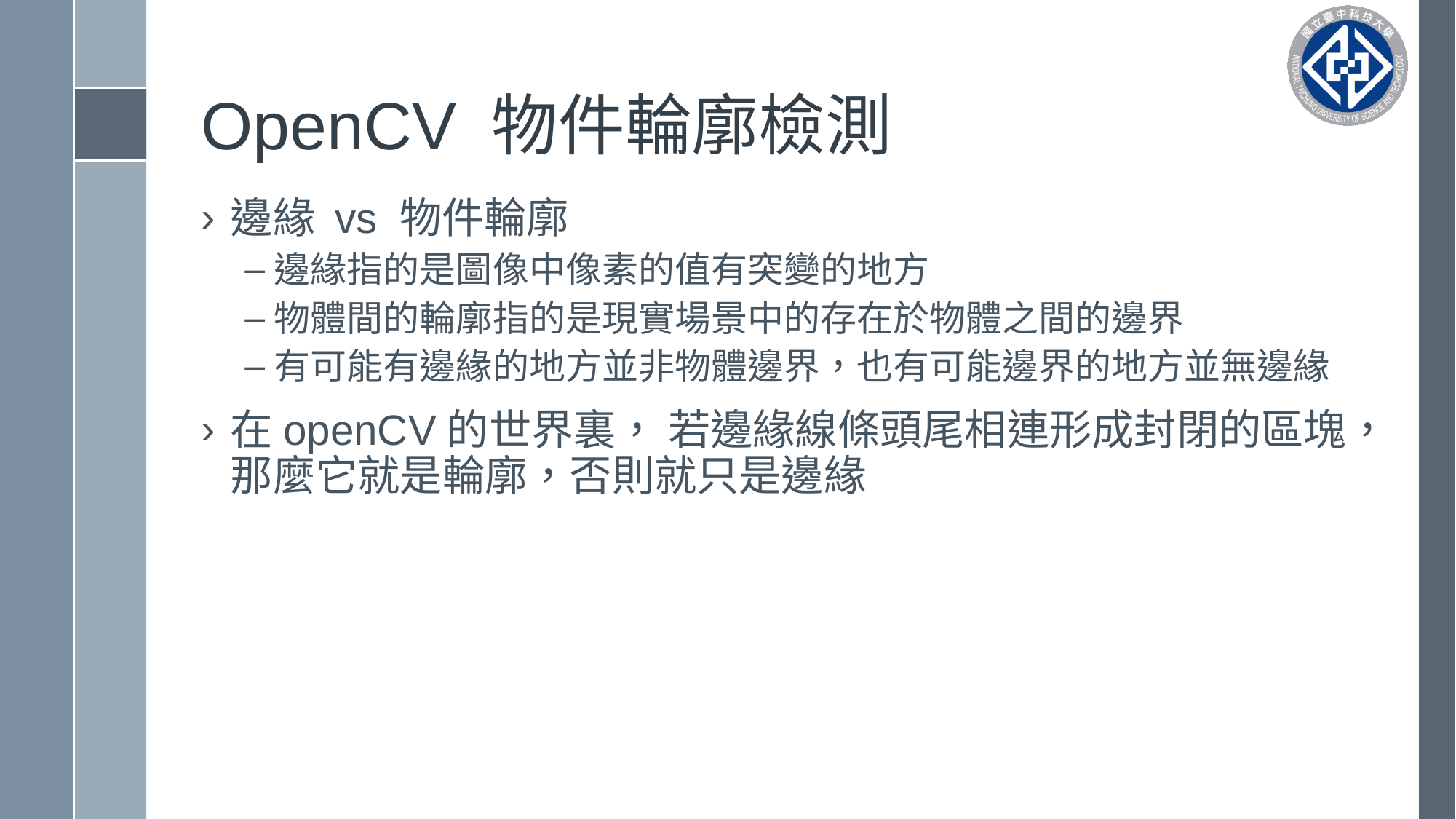

# OpenCV 物件輪廓檢測
邊緣 vs 物件輪廓
邊緣指的是圖像中像素的值有突變的地方
物體間的輪廓指的是現實場景中的存在於物體之間的邊界
有可能有邊緣的地方並非物體邊界，也有可能邊界的地方並無邊緣
在openCV的世界裏， 若邊緣線條頭尾相連形成封閉的區塊，那麼它就是輪廓，否則就只是邊緣